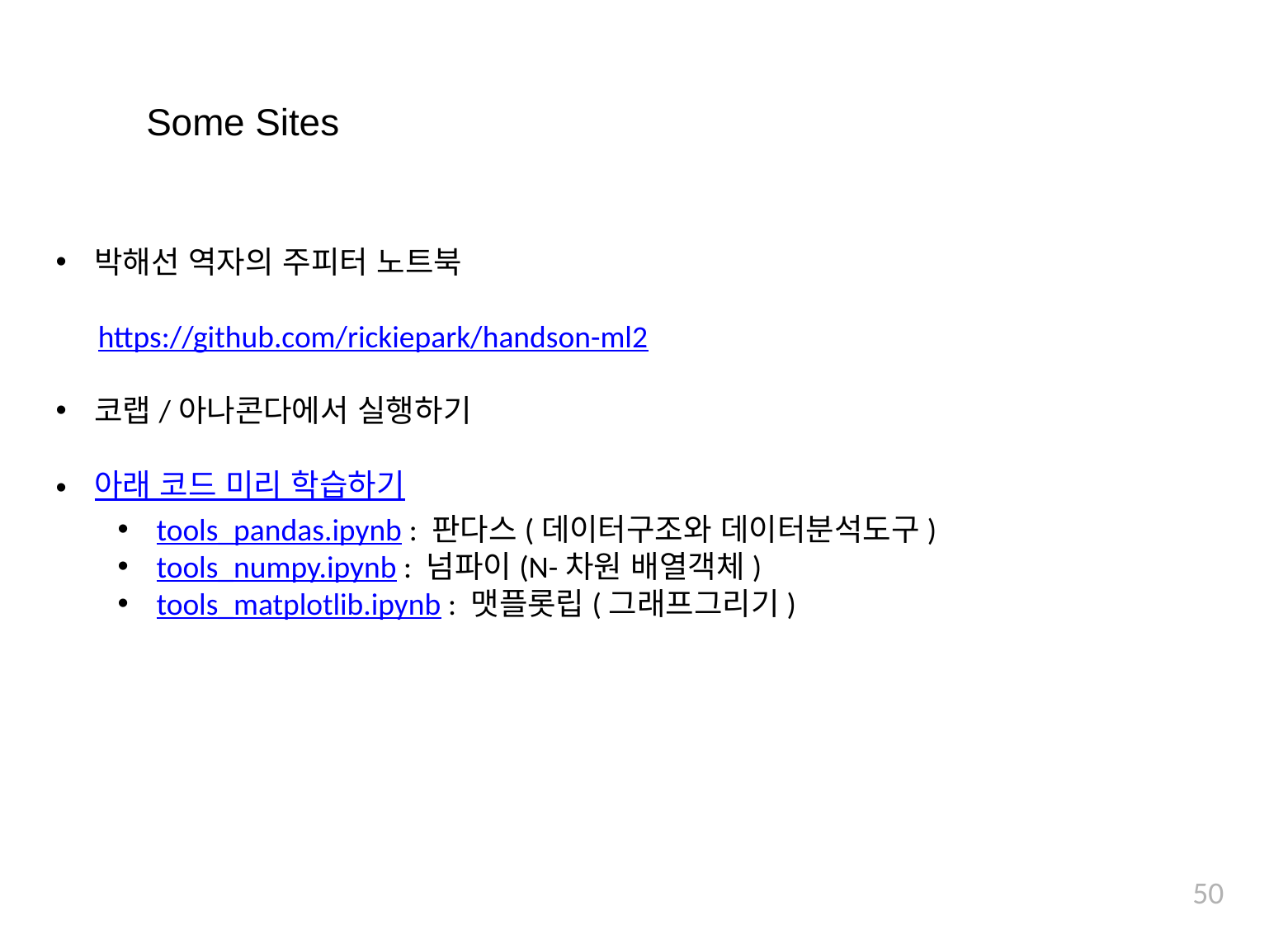

# Some Sites
박해선 역자의 주피터 노트북

      https://github.com/rickiepark/handson-ml2

코랩/아나콘다에서 실행하기

아래 코드 미리 학습하기
tools_pandas.ipynb : 판다스(데이터구조와 데이터분석도구)
tools_numpy.ipynb : 넘파이(N-차원 배열객체)
tools_matplotlib.ipynb : 맷플롯립(그래프그리기)
50